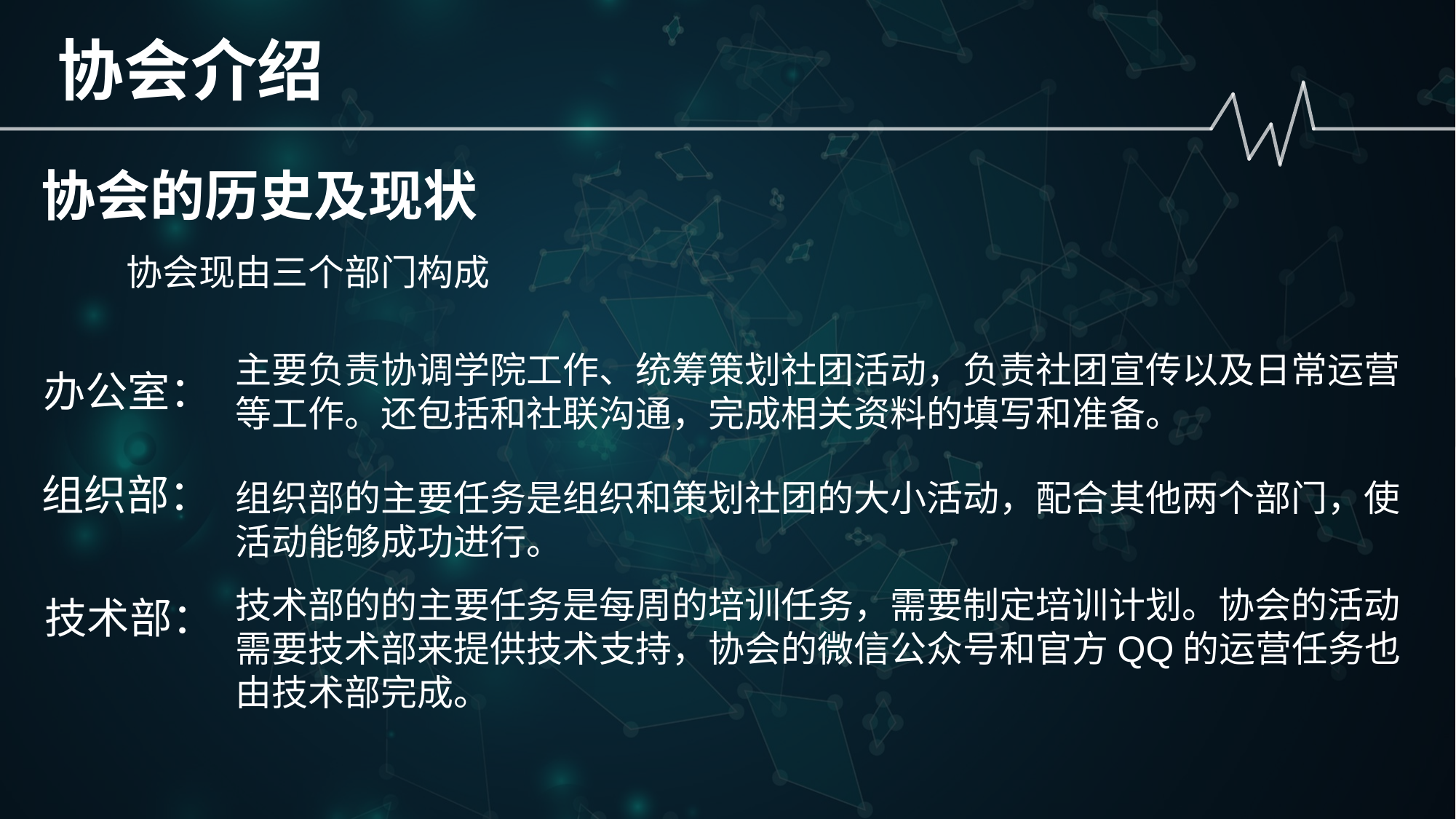

协会介绍
协会的历史及现状
协会现由三个部门构成
主要负责协调学院工作、统筹策划社团活动，负责社团宣传以及日常运营等工作。还包括和社联沟通，完成相关资料的填写和准备。
办公室：
组织部：
组织部的主要任务是组织和策划社团的大小活动，配合其他两个部门，使活动能够成功进行。
技术部的的主要任务是每周的培训任务，需要制定培训计划。协会的活动需要技术部来提供技术支持，协会的微信公众号和官方QQ的运营任务也由技术部完成。
技术部：